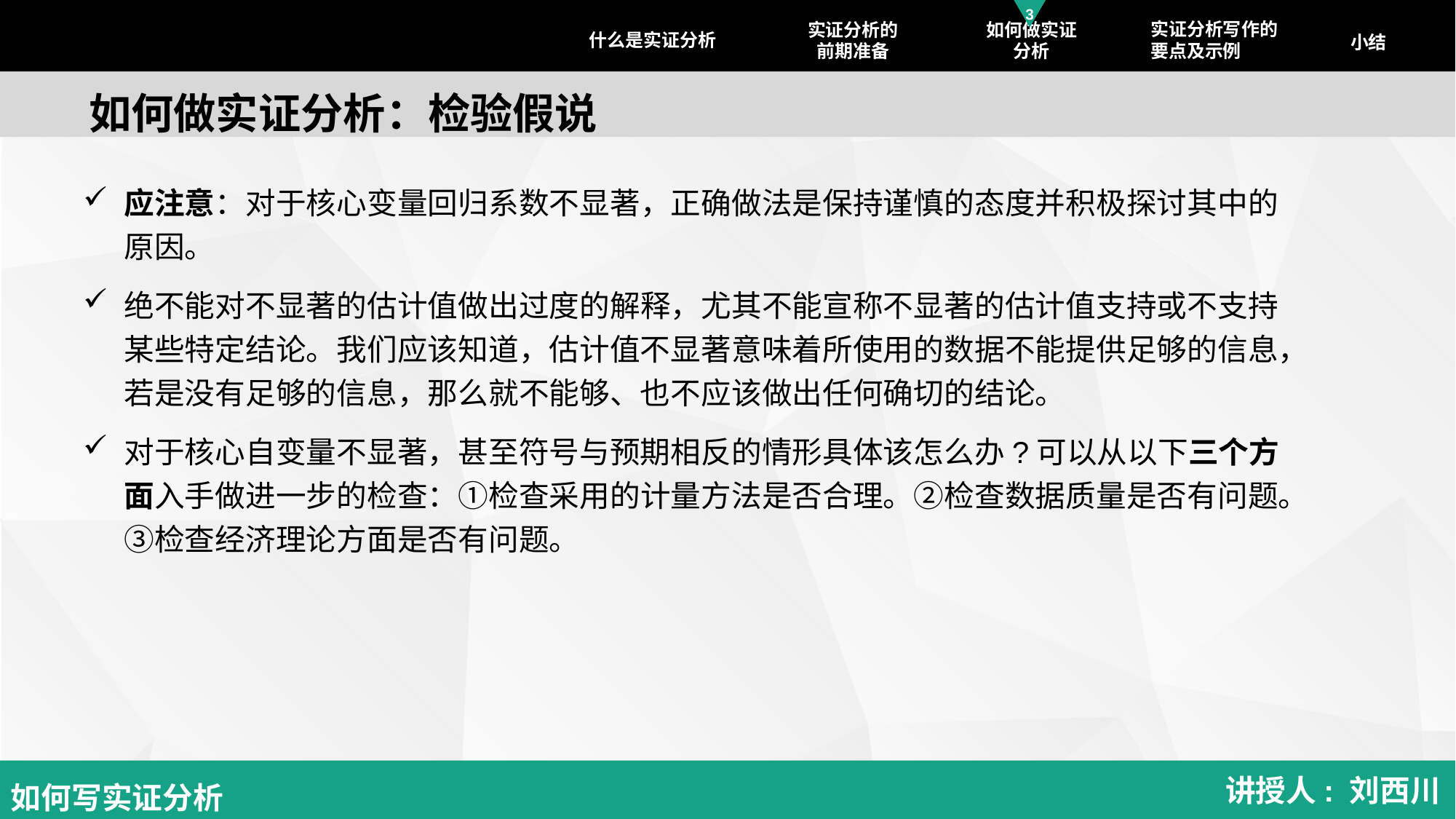

3
什么是实证分析
实证分析写作的要点及示例
如何做实证
分析
小结
实证分析的
前期准备

如何做实证分析：检验假说
应注意：对于核心变量回归系数不显著，正确做法是保持谨慎的态度并积极探讨其中的原因。
绝不能对不显著的估计值做出过度的解释，尤其不能宣称不显著的估计值支持或不支持某些特定结论。我们应该知道，估计值不显著意味着所使用的数据不能提供足够的信息，若是没有足够的信息，那么就不能够、也不应该做出任何确切的结论。
对于核心自变量不显著，甚至符号与预期相反的情形具体该怎么办?可以从以下三个方面入手做进一步的检查：①检查采用的计量方法是否合理。②检查数据质量是否有问题。③检查经济理论方面是否有问题。

如何写实证分析
          讲授人: 刘西川